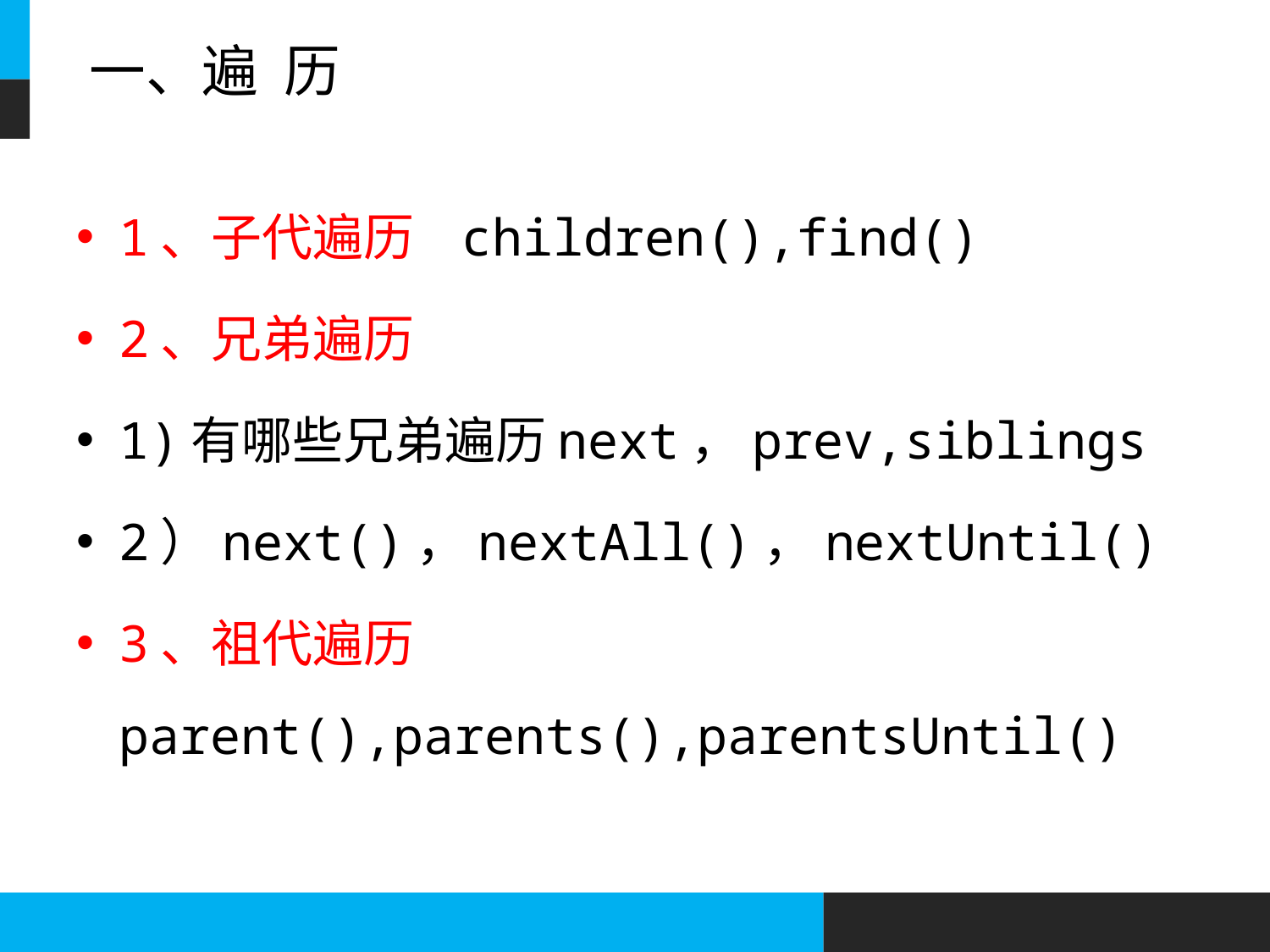

# 一、遍  历
1、子代遍历		children(),find()
2、兄弟遍历
1)有哪些兄弟遍历next，prev,siblings
2）next()，nextAll()，nextUntil()
3、祖代遍历parent(),parents(),parentsUntil()